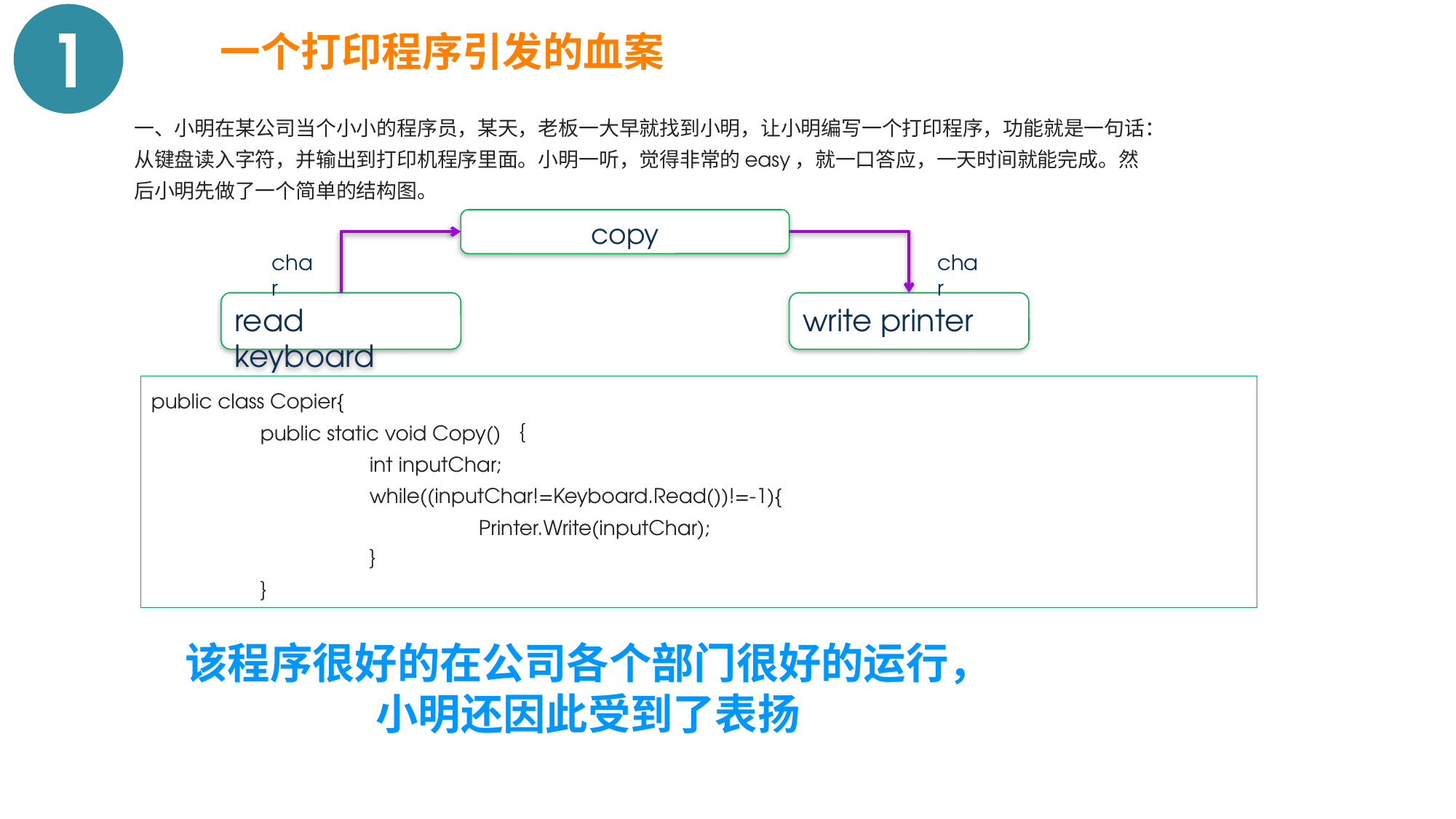

1
一个打印程序引发的血案

一、小明在某公司当个小小的程序员，某天，老板一大早就找到小明，让小明编写一个打印程序，功能就是一句话：
从键盘读入字符，并输出到打印机程序里面。小明一听，觉得非常的easy，就一口答应，一天时间就能完成。然后小明先做了一个简单的结构图。
copy
char
char
read keyboard
write printer
public class Copier{
	public static void Copy()｛
		int inputChar;
		while((inputChar!=Keyboard.Read())!=-1){
			Printer.Write(inputChar);
		｝
	｝
该程序很好的在公司各个部门很好的运行，
小明还因此受到了表扬